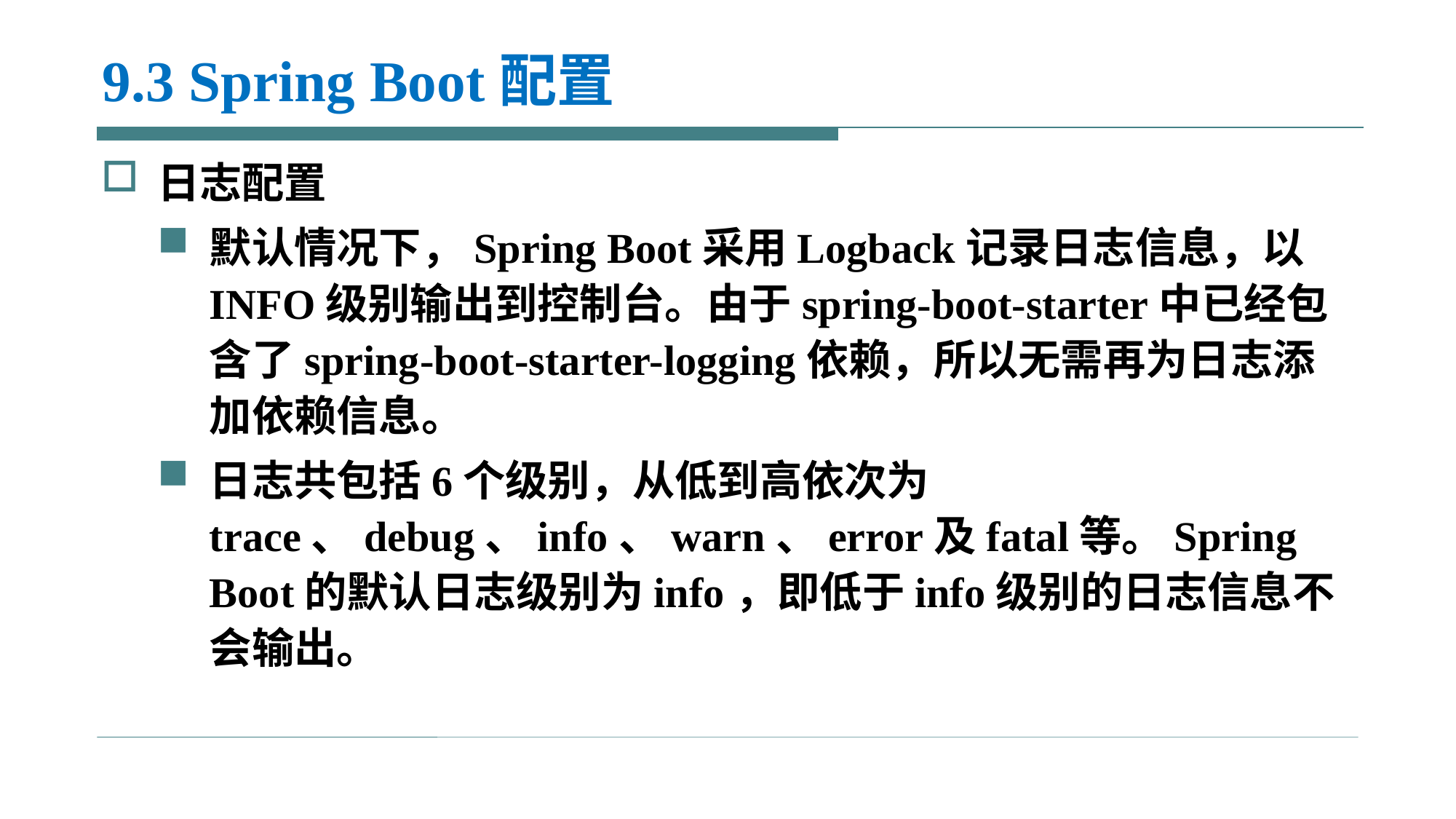

# 9.3 Spring Boot配置
日志配置
默认情况下，Spring Boot采用Logback记录日志信息，以INFO级别输出到控制台。由于spring-boot-starter中已经包含了spring-boot-starter-logging依赖，所以无需再为日志添加依赖信息。
日志共包括6个级别，从低到高依次为trace、debug、info、warn、error及fatal等。Spring Boot的默认日志级别为info，即低于info级别的日志信息不会输出。
31